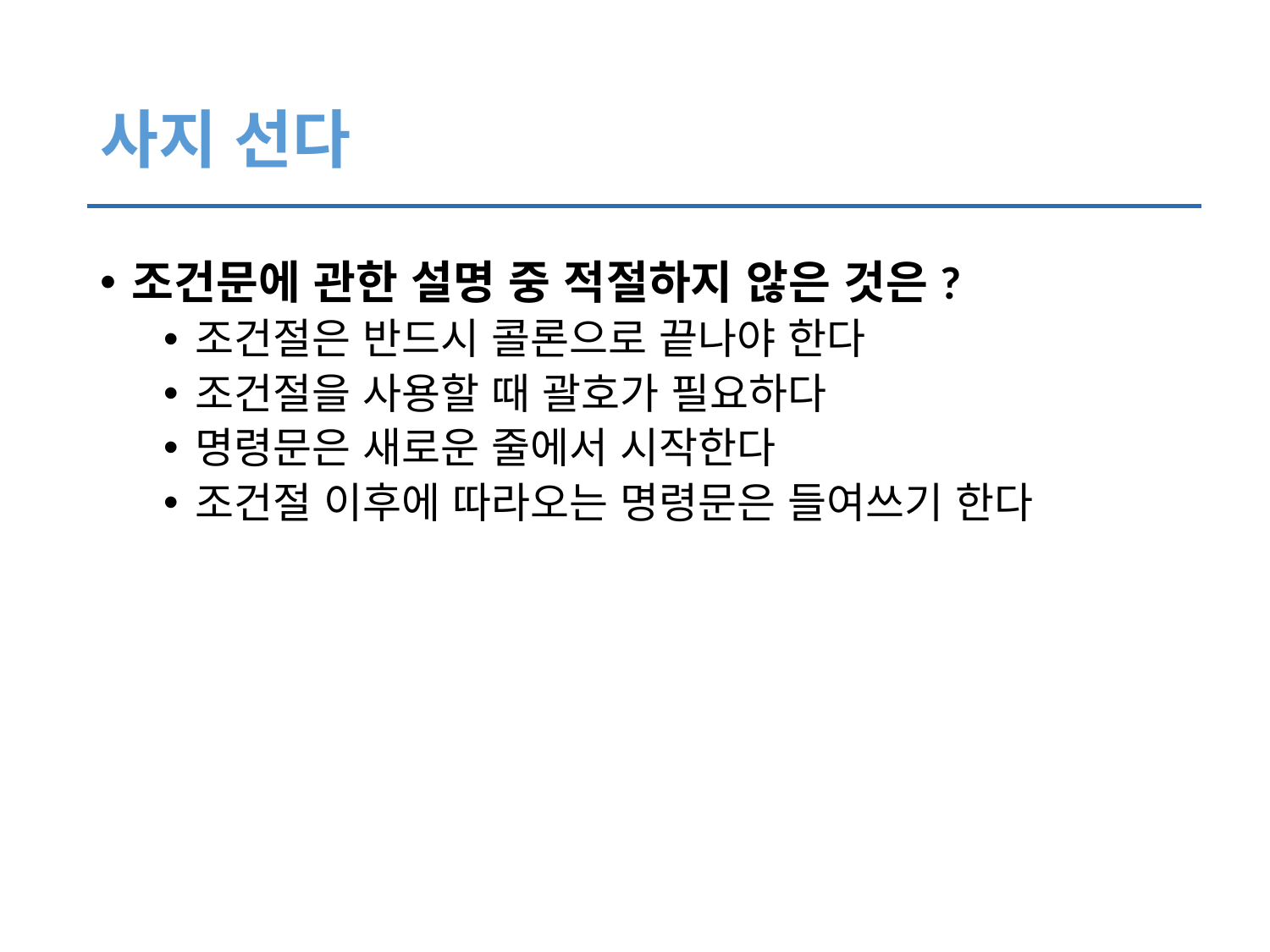

# 사지 선다
조건문에 관한 설명 중 적절하지 않은 것은?
조건절은 반드시 콜론으로 끝나야 한다
조건절을 사용할 때 괄호가 필요하다
명령문은 새로운 줄에서 시작한다
조건절 이후에 따라오는 명령문은 들여쓰기 한다